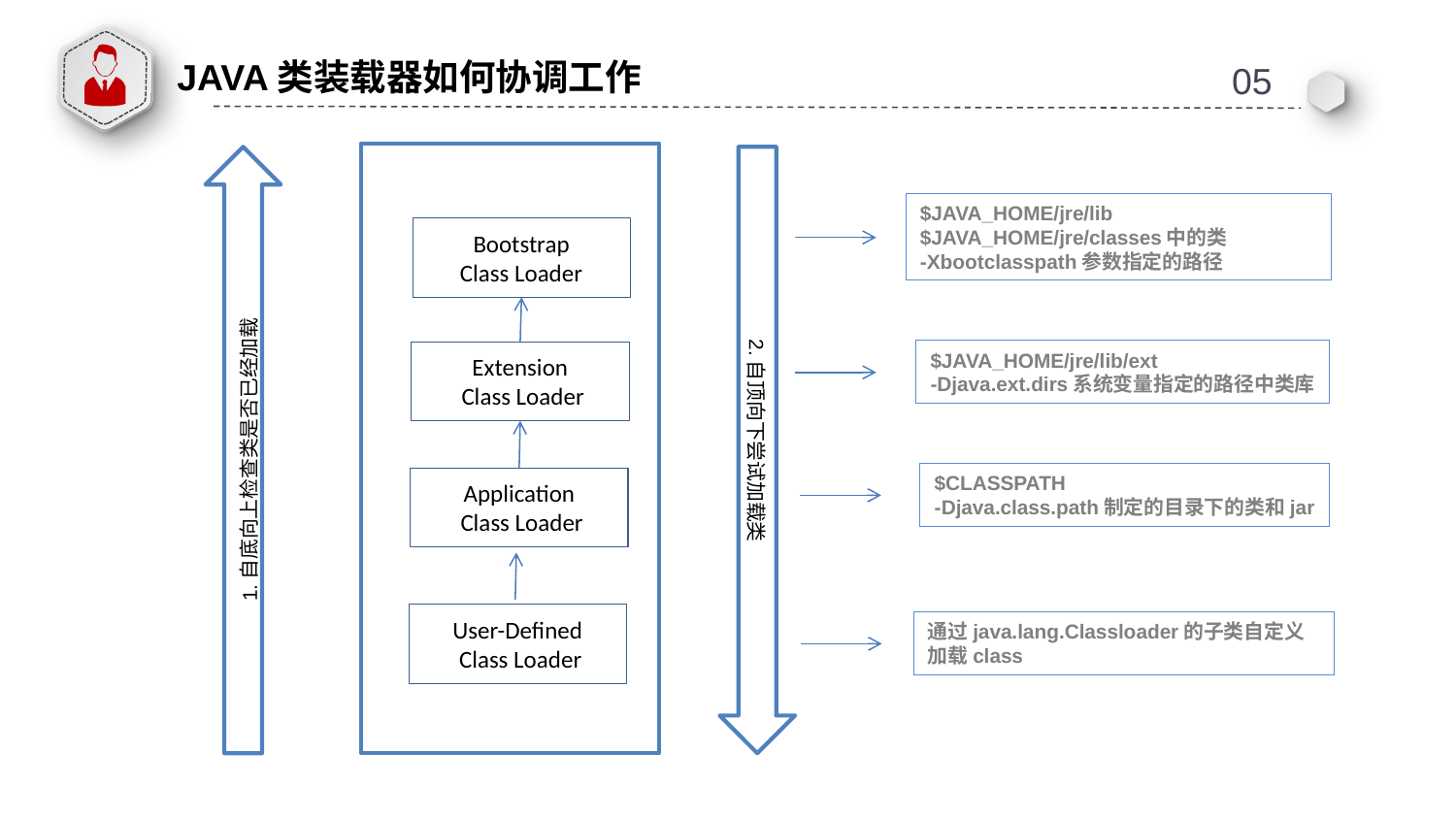

JAVA类装载器如何协调工作
05

1.自底向上检查类是否已经加载
2.自顶向下尝试加载类
$JAVA_HOME/jre/lib
$JAVA_HOME/jre/classes中的类
-Xbootclasspath参数指定的路径
Bootstrap
Class Loader
$JAVA_HOME/jre/lib/ext
-Djava.ext.dirs系统变量指定的路径中类库
Extension
 Class Loader
$CLASSPATH
-Djava.class.path制定的目录下的类和jar
Application
 Class Loader
User-Defined
 Class Loader
通过java.lang.Classloader的子类自定义加载class